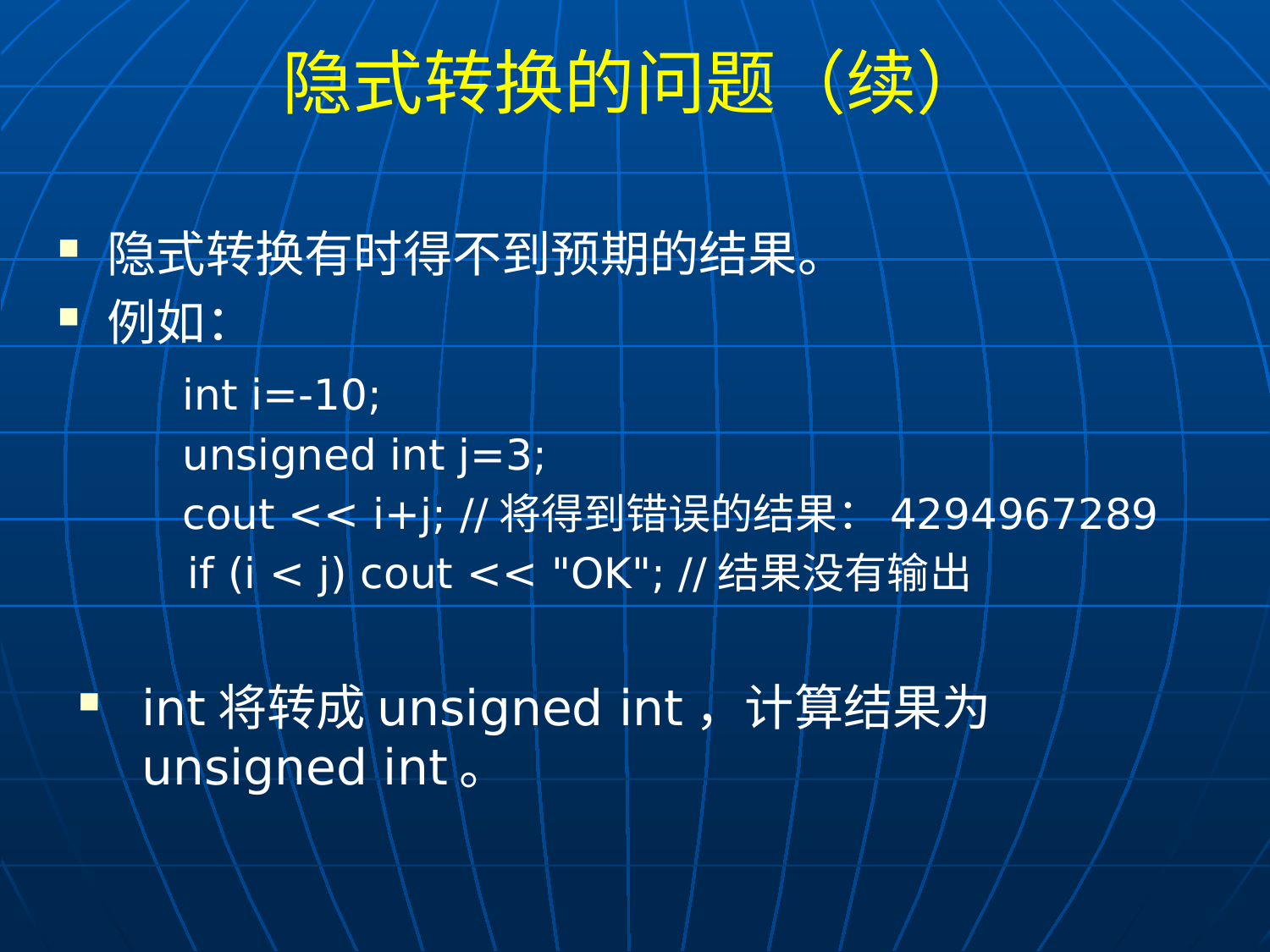

# 隐式转换的问题（续）
隐式转换有时得不到预期的结果。
例如：
	int i=-10;
	unsigned int j=3;
	cout << i+j; //将得到错误的结果：4294967289
    if (i < j) cout << "OK"; //结果没有输出

int将转成unsigned int，计算结果为unsigned int。